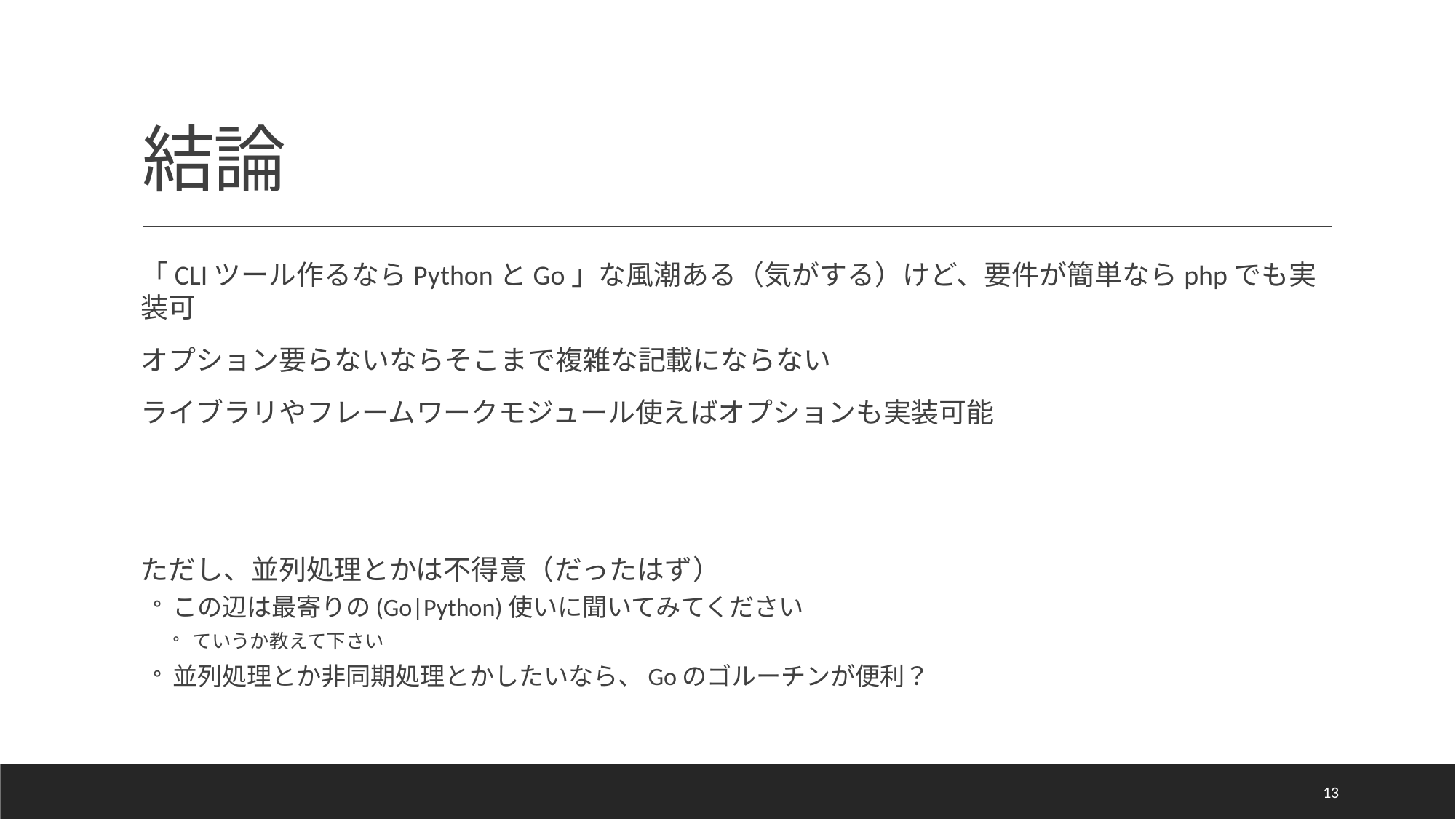

# 結論
「CLIツール作るならPythonとGo」な風潮ある（気がする）けど、要件が簡単ならphpでも実装可
オプション要らないならそこまで複雑な記載にならない
ライブラリやフレームワークモジュール使えばオプションも実装可能

ただし、並列処理とかは不得意（だったはず）
この辺は最寄りの(Go|Python)使いに聞いてみてください
ていうか教えて下さい
並列処理とか非同期処理とかしたいなら、Goのゴルーチンが便利？

13